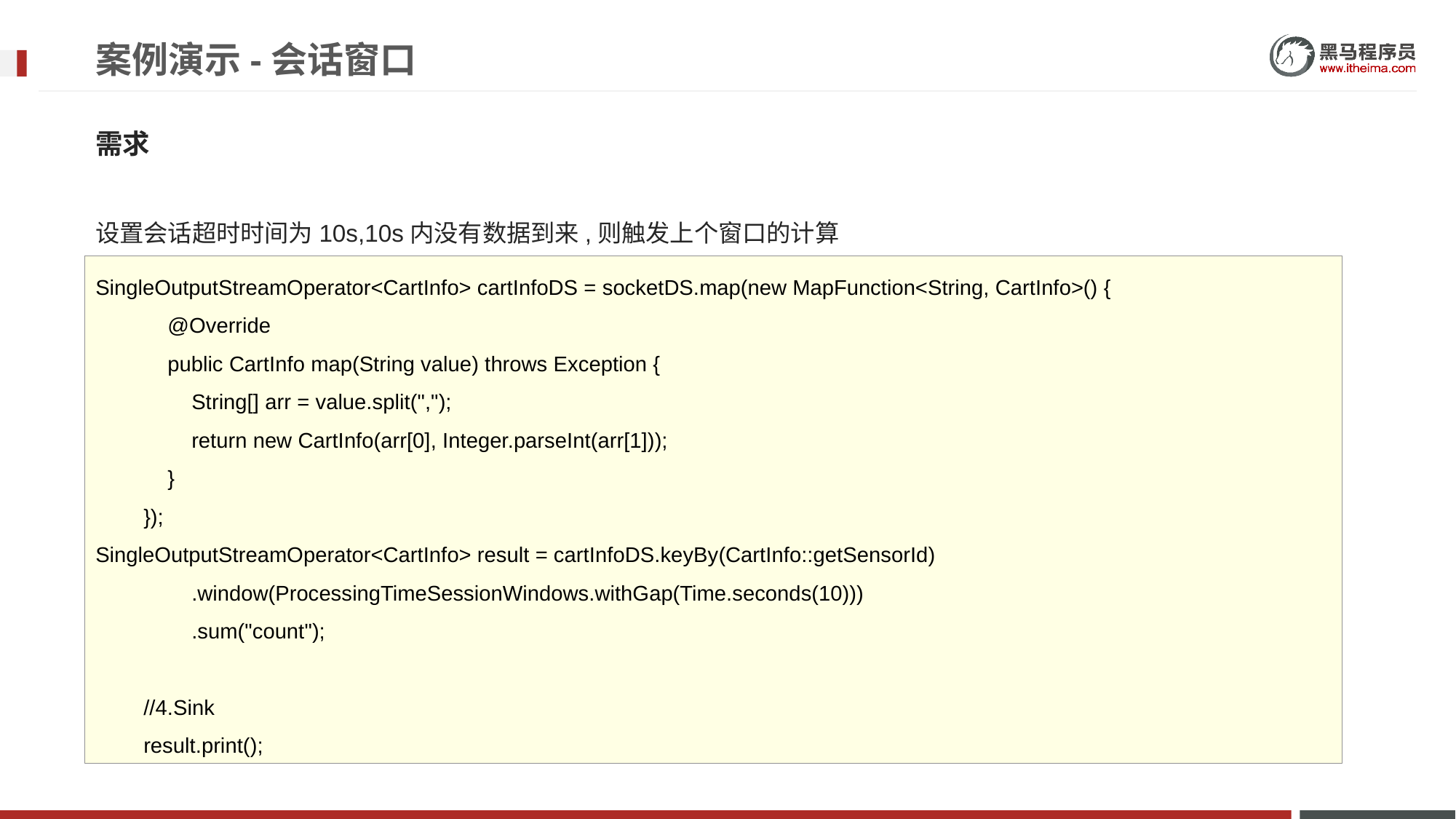

# 案例演示-会话窗口
需求
设置会话超时时间为10s,10s内没有数据到来,则触发上个窗口的计算
SingleOutputStreamOperator<CartInfo> cartInfoDS = socketDS.map(new MapFunction<String, CartInfo>() {
            @Override
            public CartInfo map(String value) throws Exception {
                String[] arr = value.split(",");
                return new CartInfo(arr[0], Integer.parseInt(arr[1]));
            }
        });
SingleOutputStreamOperator<CartInfo> result = cartInfoDS.keyBy(CartInfo::getSensorId)
                .window(ProcessingTimeSessionWindows.withGap(Time.seconds(10)))
                .sum("count");

        //4.Sink
        result.print();